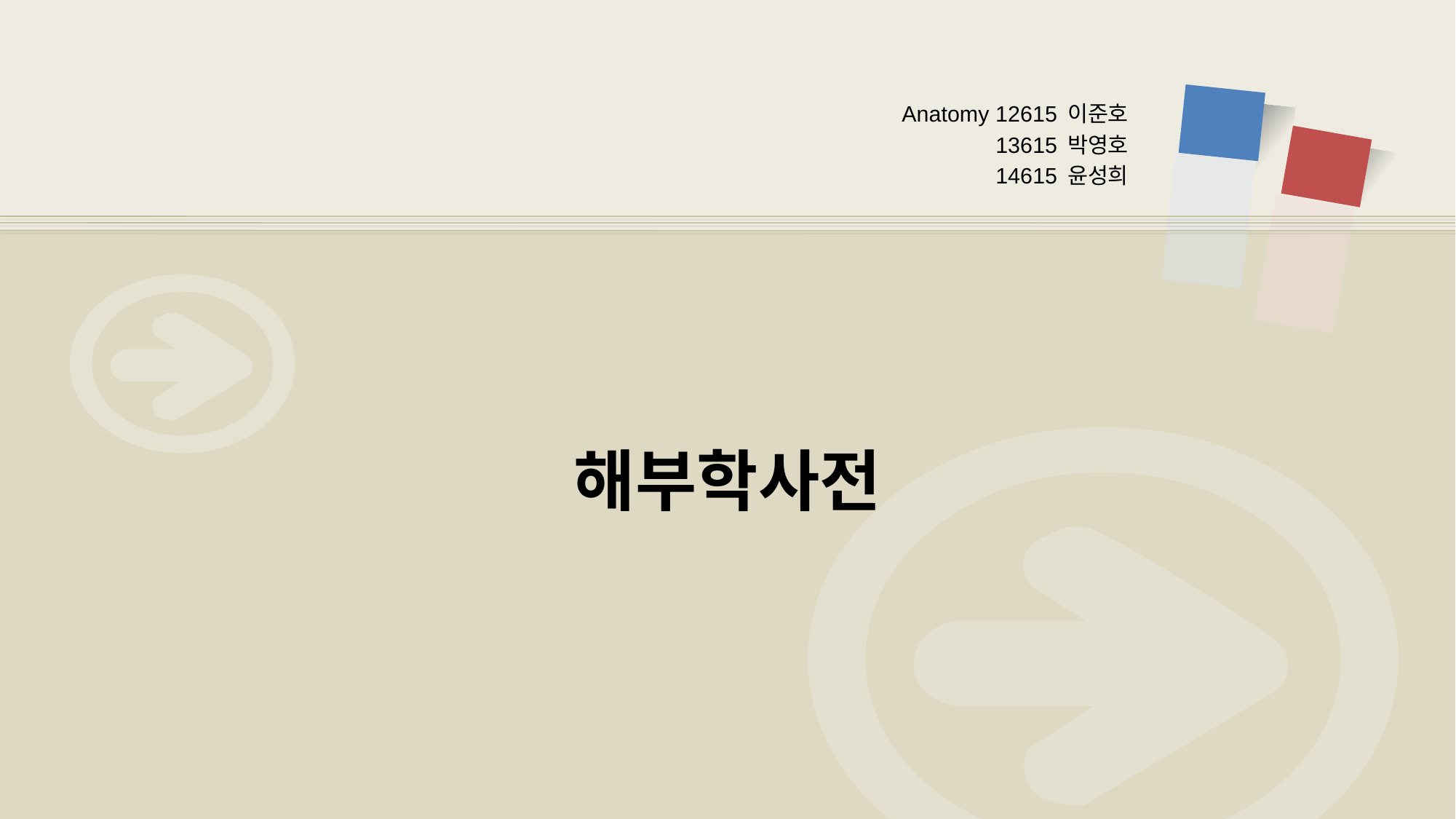

Anatomy 12615 이준호
13615 박영호
14615 윤성희
# 해부학사전